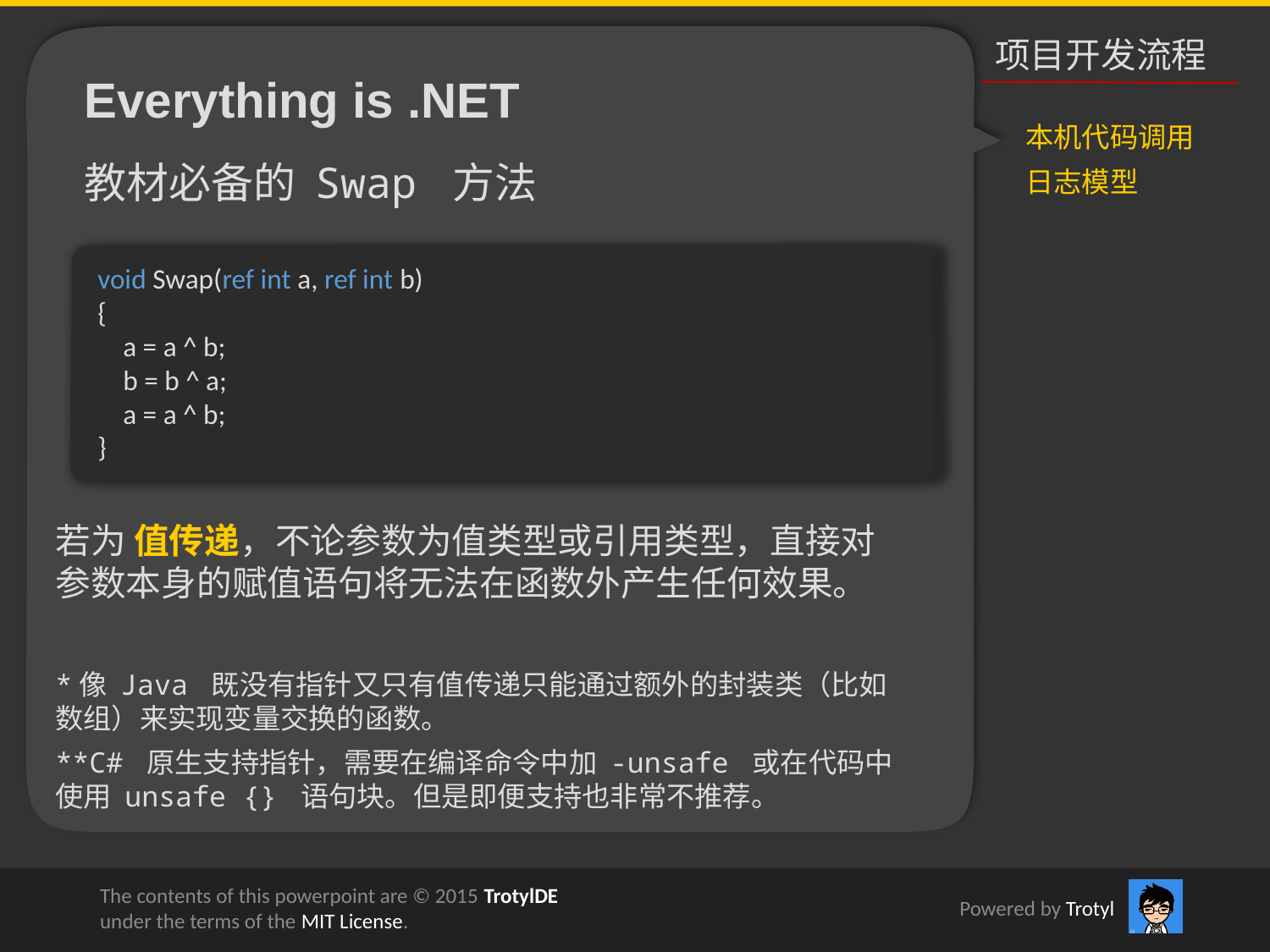

项目开发流程
Everything is .NET
本机代码调用
日志模型
教材必备的 Swap 方法

void Swap(ref int a, ref int b)
{
    a = a ^ b;
    b = b ^ a;
    a = a ^ b;
}
若为 值传递，不论参数为值类型或引用类型，直接对参数本身的赋值语句将无法在函数外产生任何效果。

*像 Java 既没有指针又只有值传递只能通过额外的封装类（比如数组）来实现变量交换的函数。
**C# 原生支持指针，需要在编译命令中加 -unsafe 或在代码中使用 unsafe {} 语句块。但是即便支持也非常不推荐。